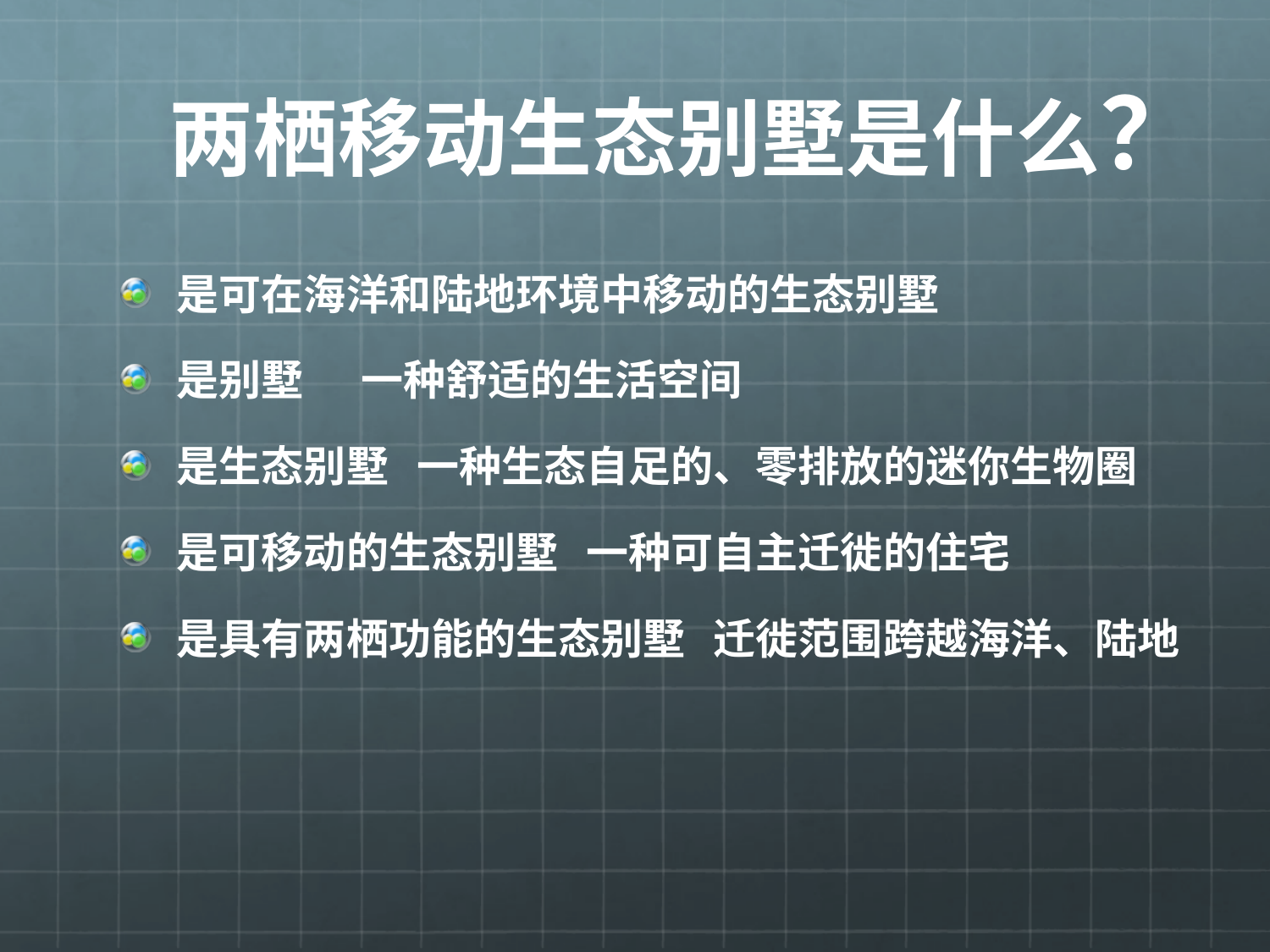

# 两栖移动生态别墅是什么？
是可在海洋和陆地环境中移动的生态别墅
是别墅      一种舒适的生活空间
是生态别墅   一种生态自足的、零排放的迷你生物圈
是可移动的生态别墅   一种可自主迁徙的住宅
是具有两栖功能的生态别墅   迁徙范围跨越海洋、陆地